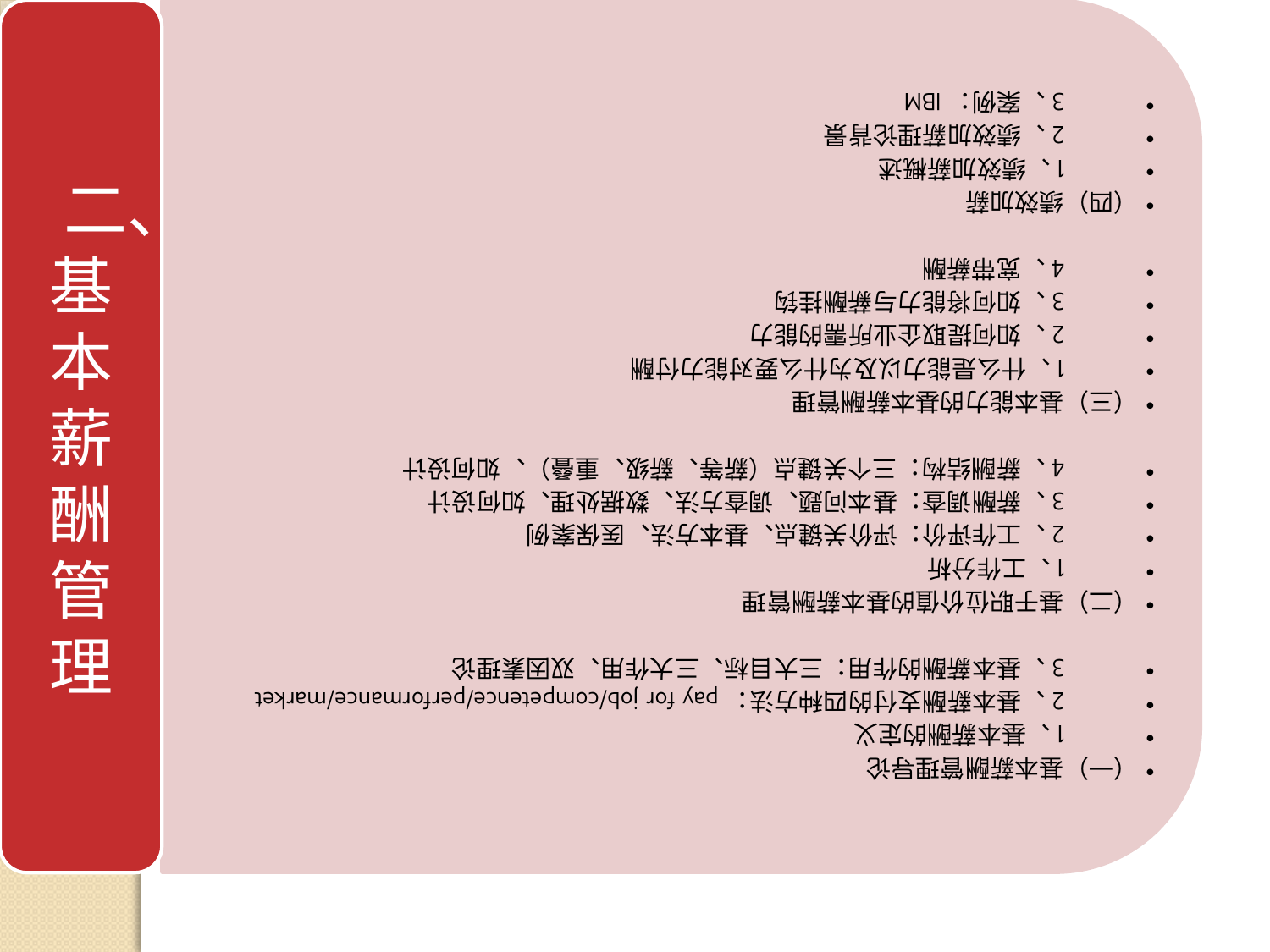

（一）基本薪酬管理导论
          1、基本薪酬的定义
          2、基本薪酬支付的四种方法：pay for job/competence/performance/market
          3、基本薪酬的作用：三大目标、三大作用、双因素理论

（二）基于职位价值的基本薪酬管理
          1、工作分析
          2、工作评价：评价关键点、基本方法、医保案例
          3、薪酬调查：基本问题、调查方法、数据处理、如何设计
          4、薪酬结构：三个关键点（薪等、薪级、重叠）、如何设计

（三）基本能力的基本薪酬管理
          1、什么是能力以及为什么要对能力付酬
          2、如何提取企业所需的能力
          3、如何将能力与薪酬挂钩
          4、宽带薪酬

（四）绩效加薪
          1、绩效加薪概述
          2、绩效加薪理论背景
          3、案例：IBM
 二、基本薪酬管理
4